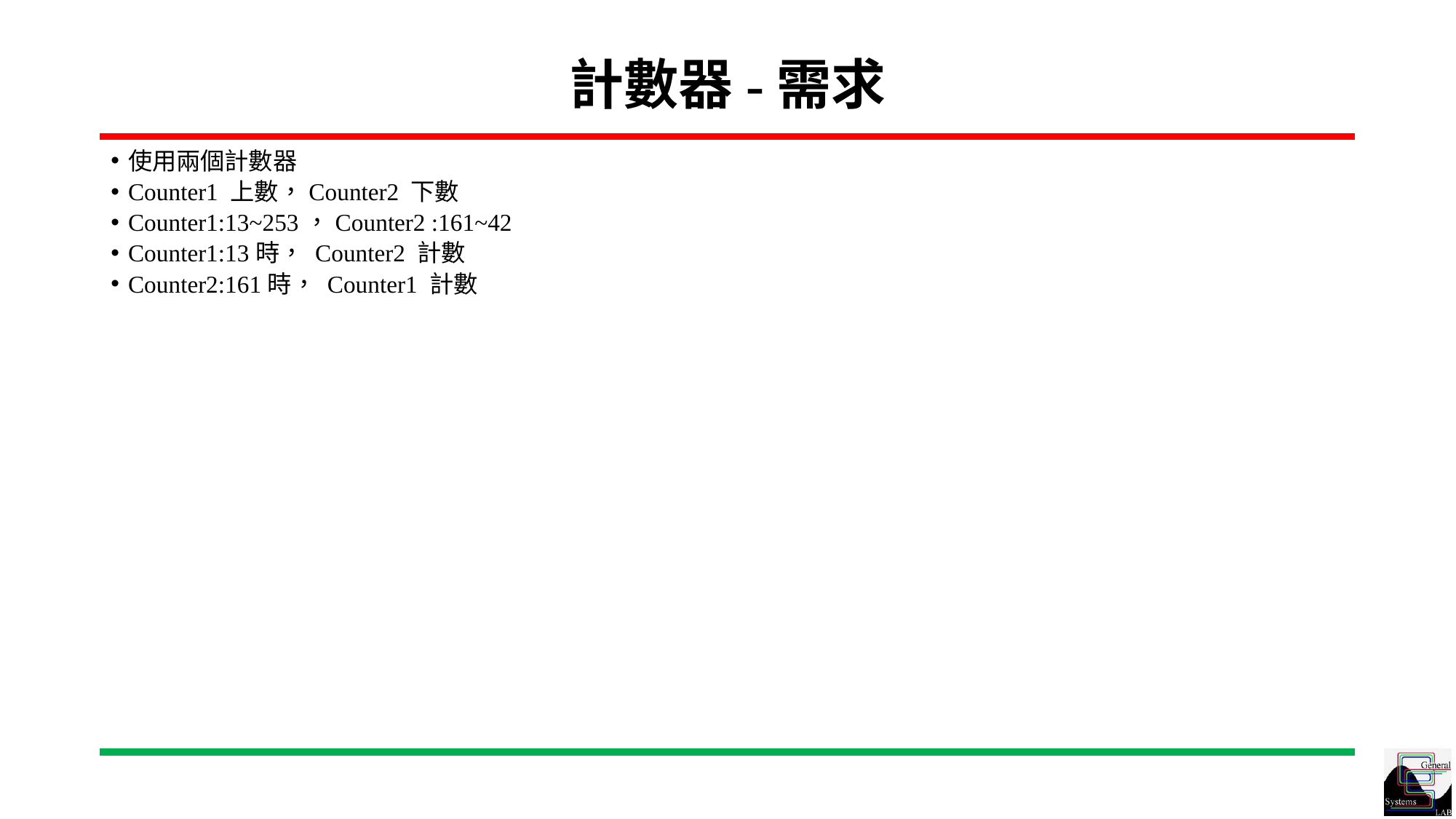

# 計數器-需求
使用兩個計數器
Counter1 上數，Counter2 下數
Counter1:13~253，Counter2 :161~42
Counter1:13時， Counter2 計數
Counter2:161時， Counter1 計數